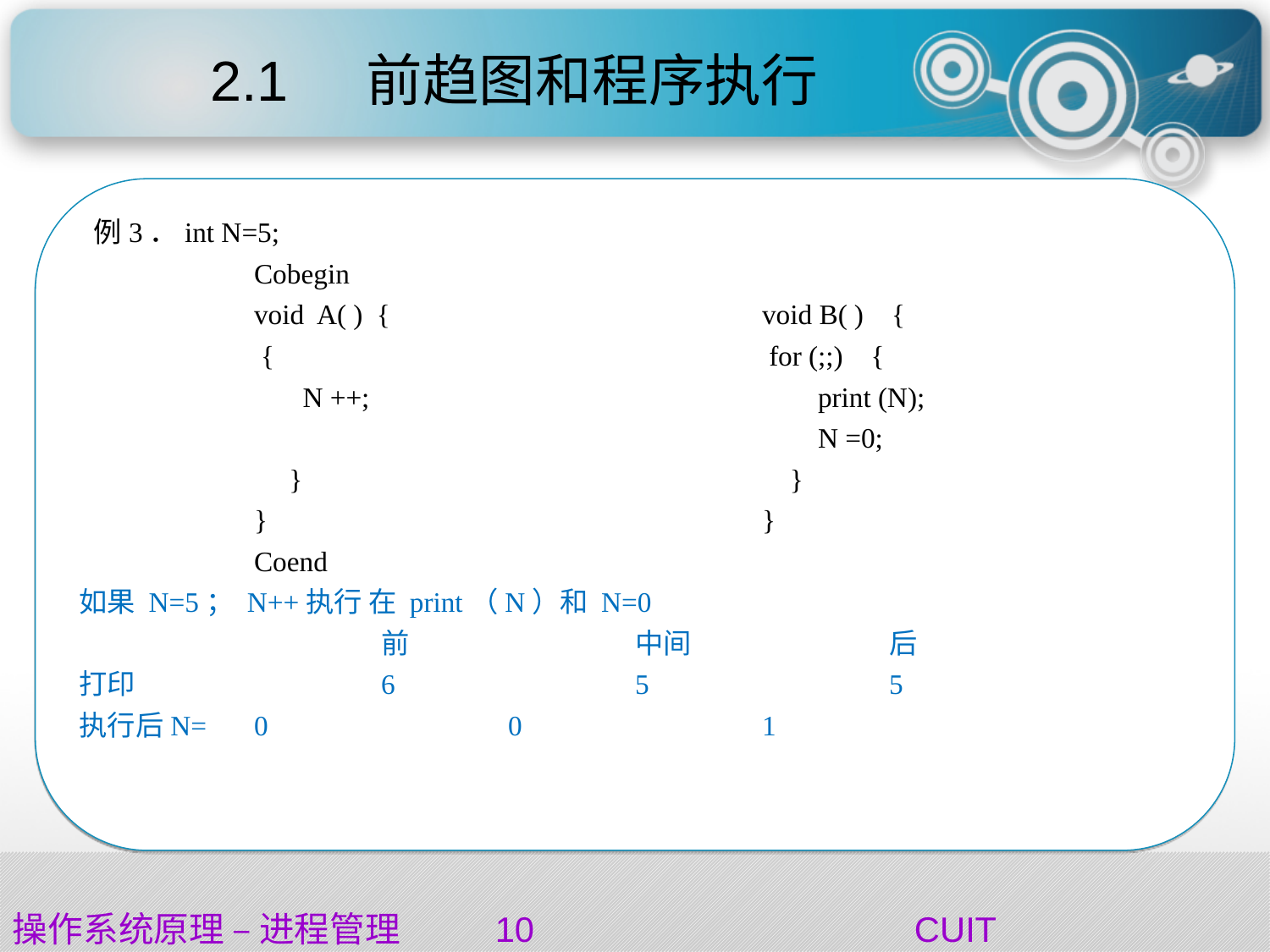

# 2.1	 前趋图和程序执行
 例3．int N=5;
		Cobegin
		void  A( )  { 			void B( )    {
  		 {				 for (;;)    {
		       N ++; 		                     	        print (N);
						        N =0;
		     }			 	    }
		} 				}
		Coend
如果 N=5； N++执行 在 print（N）和 N=0
			前		中间		后
打印		6		5		5
执行后N= 	0		0		1